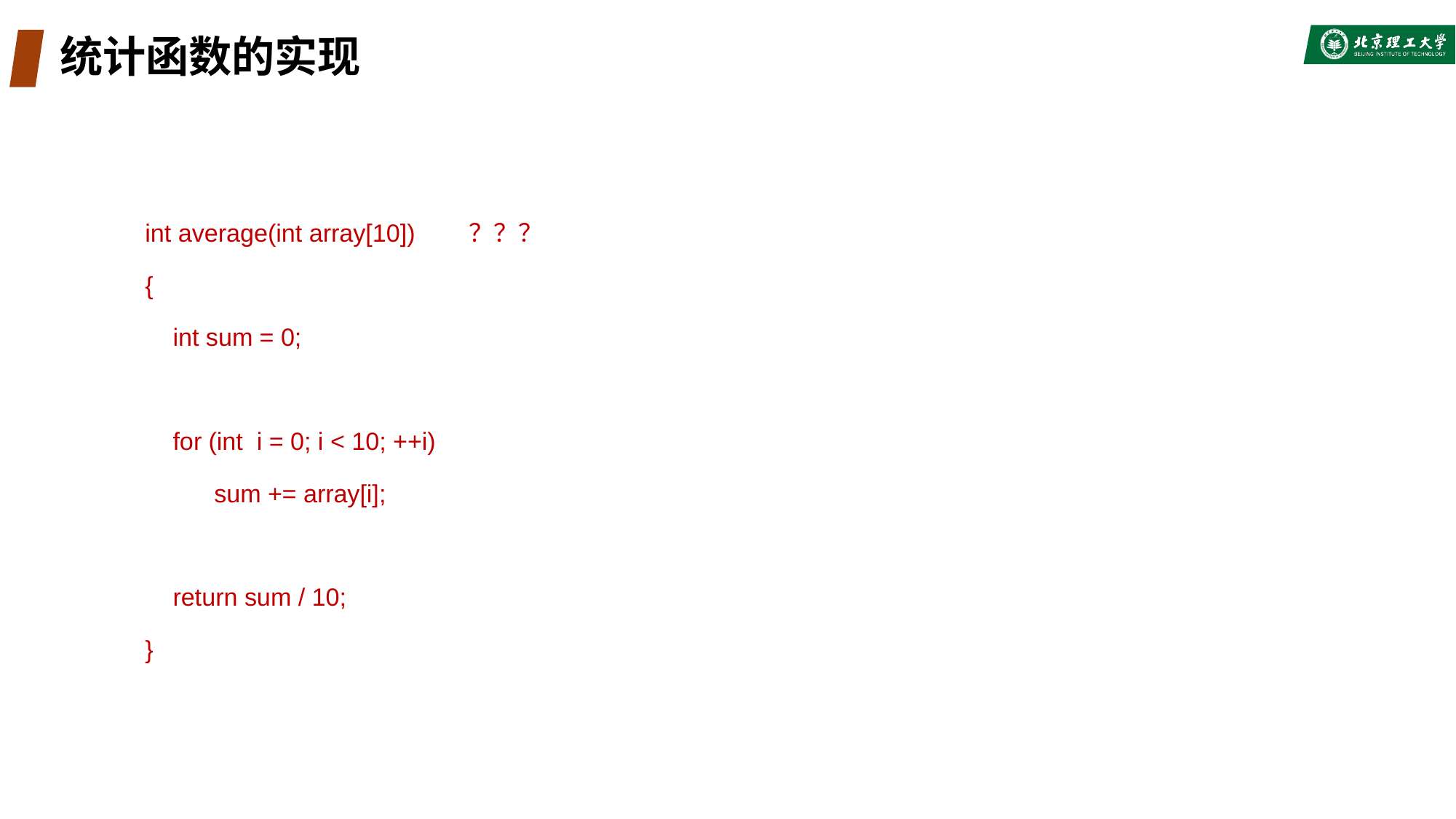

# 统计函数的实现
int average(int array[10])       ？？？
{
    int sum = 0;

    for (int  i = 0; i < 10; ++i)
          sum += array[i];

    return sum / 10;
}